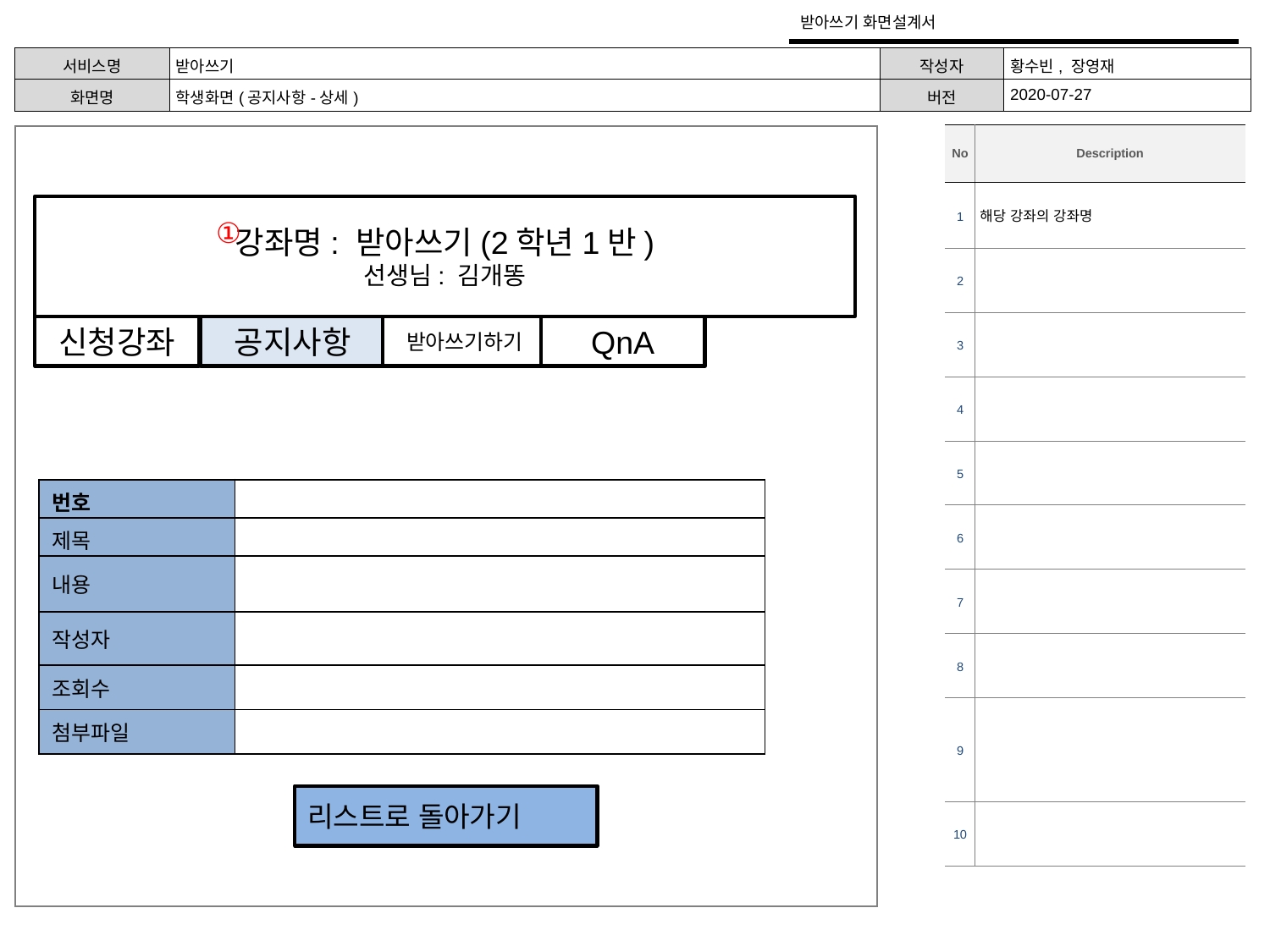

받아쓰기 화면설계서
| 서비스명 | 받아쓰기 | 작성자 | 황수빈, 장영재 |
| --- | --- | --- | --- |
| 화면명 | 학생화면(공지사항-상세) | 버전 | 2020-07-27 |
| No | Description |
| --- | --- |
| 1 | 해당 강좌의 강좌명 |
| 2 |  |
| 3 |  |
| 4 |  |
| 5 |  |
| 6 |  |
| 7 |  |
| 8 |  |
| 9 |  |
| 10 |  |

강좌명: 받아쓰기(2학년1반)
선생님: 김개똥
①
신청강좌
공지사항
받아쓰기하기
QnA
| 번호 |  |
| --- | --- |
| 제목 |  |
| 내용 |  |
| 작성자 |  |
| 조회수 |  |
| 첨부파일 |  |
리스트로 돌아가기